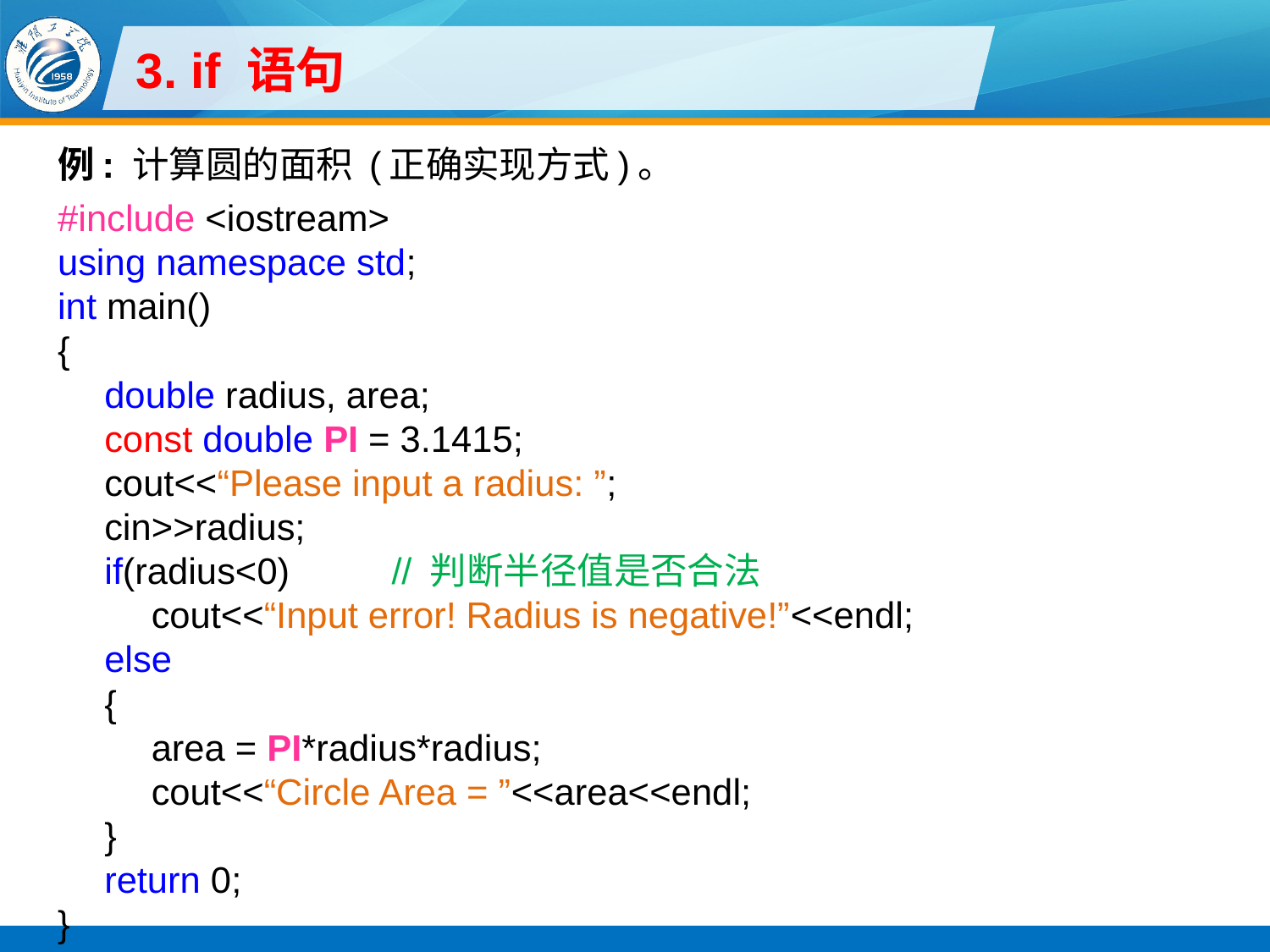

# 3. if 语句
例: 计算圆的面积 (正确实现方式)。
#include <iostream>
using namespace std;
int main()
{
double radius, area;
const double PI = 3.1415;
cout<<“Please input a radius: ”;
cin>>radius;
if(radius<0)          // 判断半径值是否合法
cout<<“Input error! Radius is negative!”<<endl;
else
{
area = PI*radius*radius;
cout<<“Circle Area = ”<<area<<endl;
}
return 0;
}